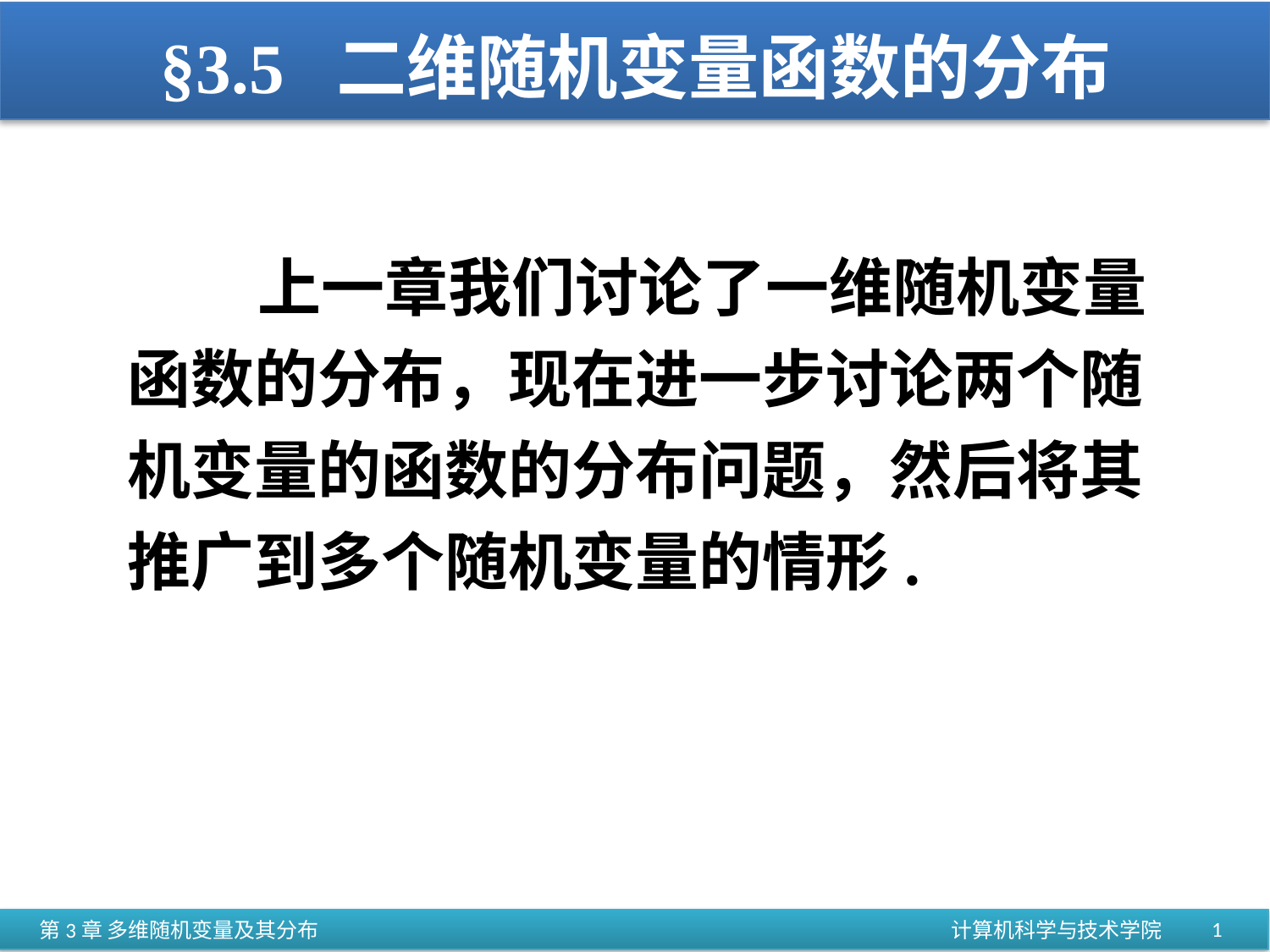

# §3.5  二维随机变量函数的分布
        上一章我们讨论了一维随机变量函数的分布，现在进一步讨论两个随机变量的函数的分布问题，然后将其推广到多个随机变量的情形.